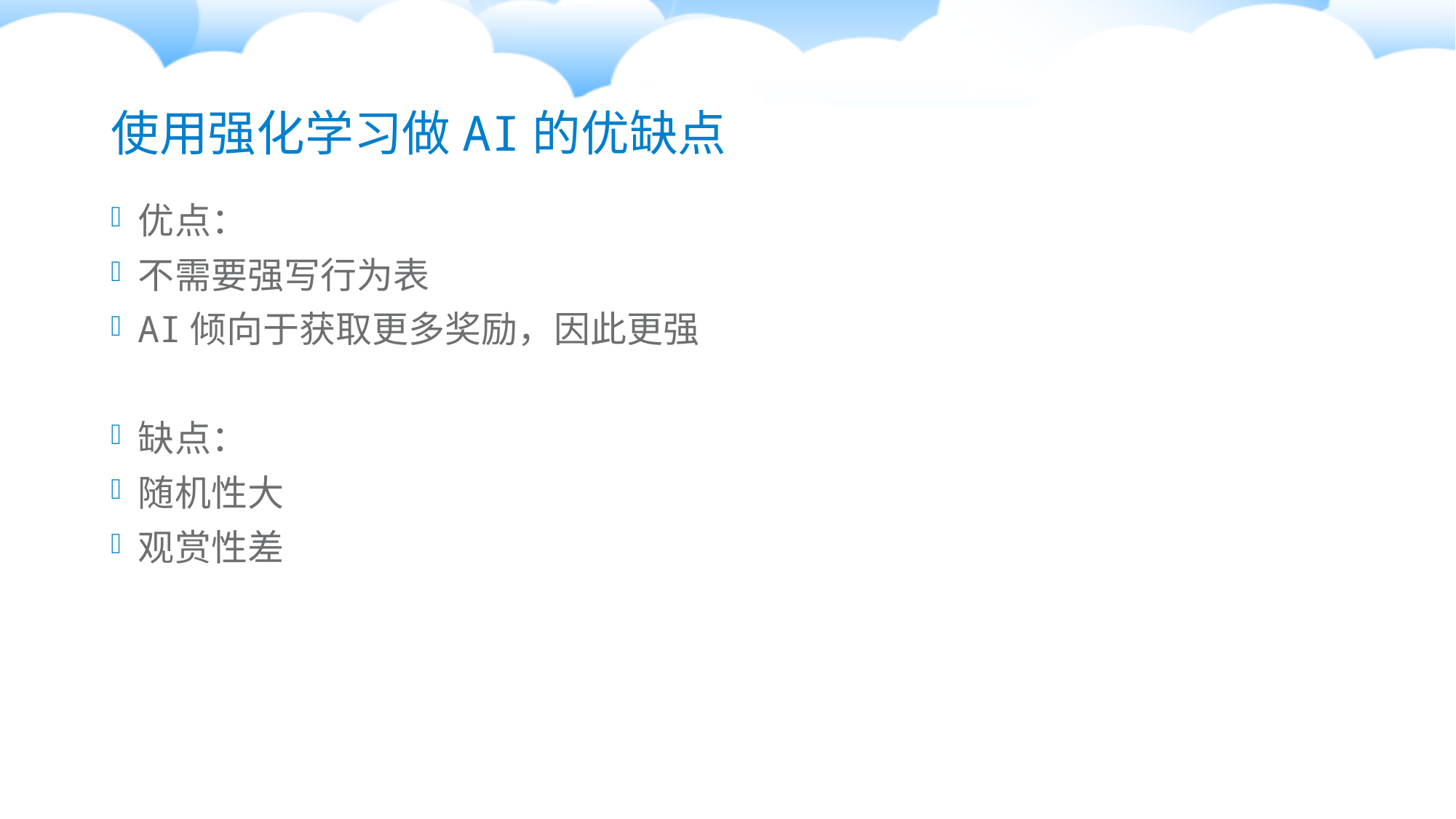

# 使用强化学习做AI的优缺点
优点：
不需要强写行为表
AI倾向于获取更多奖励，因此更强

缺点：
随机性大
观赏性差